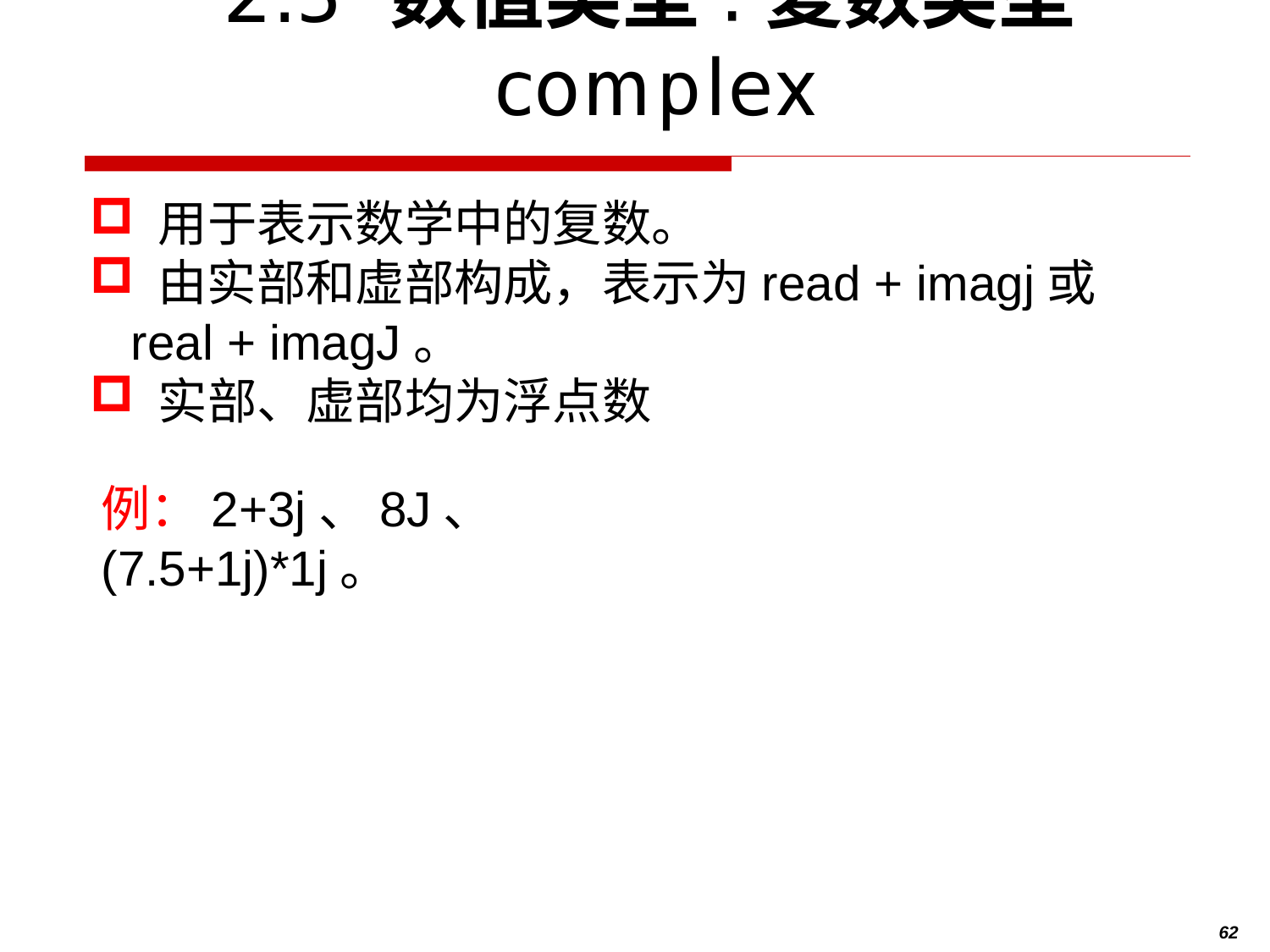

# 2.3 数值类型:复数类型complex
 用于表示数学中的复数。
 由实部和虚部构成，表示为read + imagj或
   real + imagJ。
 实部、虚部均为浮点数
例：2+3j、8J、(7.5+1j)*1j。
62